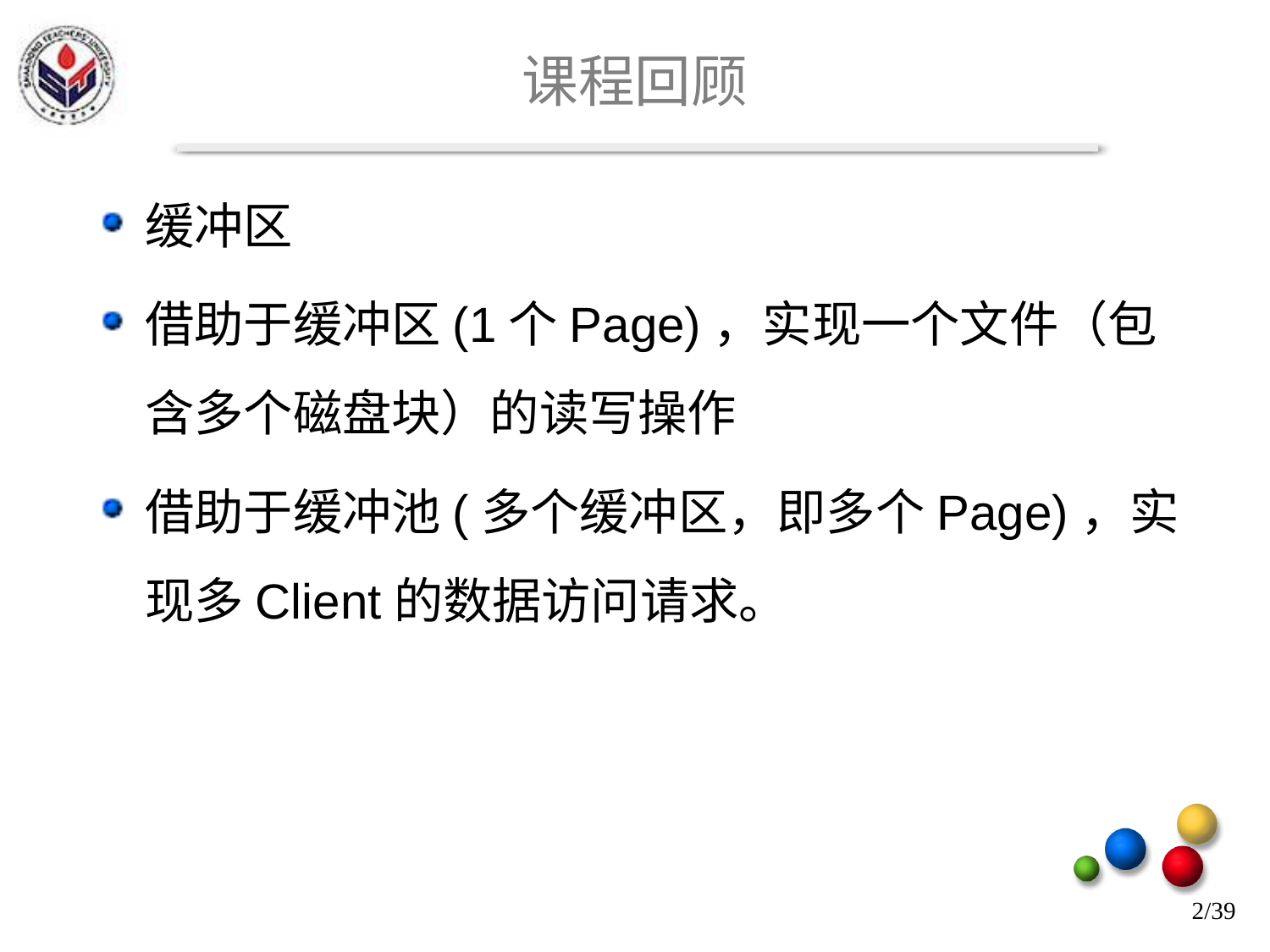

# 课程回顾
缓冲区
借助于缓冲区(1个Page)，实现一个文件（包含多个磁盘块）的读写操作
借助于缓冲池(多个缓冲区，即多个Page)，实现多Client的数据访问请求。
2/39